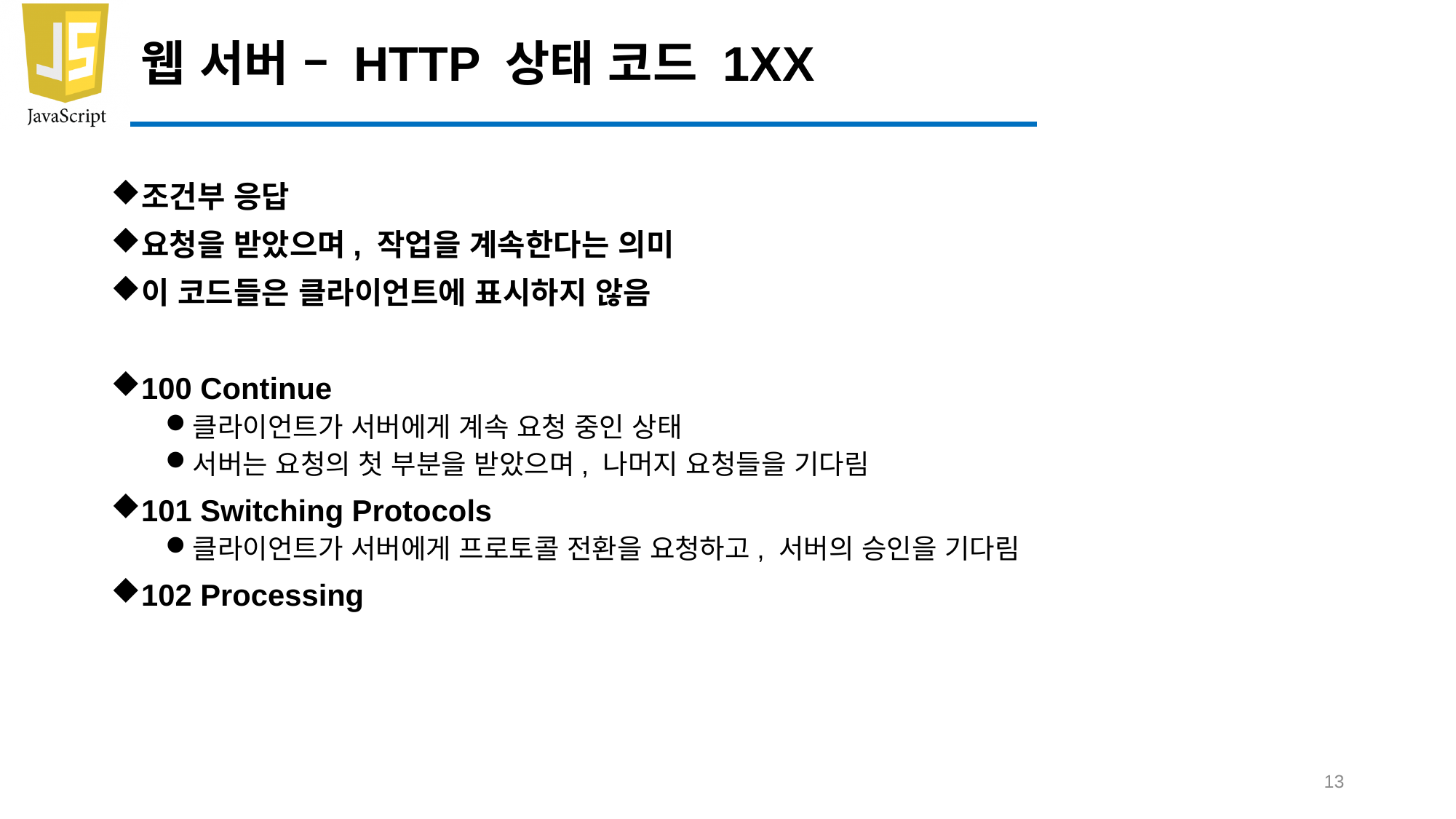

# 웹 서버 – HTTP 상태 코드 1XX
조건부 응답
요청을 받았으며, 작업을 계속한다는 의미
이 코드들은 클라이언트에 표시하지 않음

100 Continue
클라이언트가 서버에게 계속 요청 중인 상태
서버는 요청의 첫 부분을 받았으며, 나머지 요청들을 기다림
101 Switching Protocols
클라이언트가 서버에게 프로토콜 전환을 요청하고, 서버의 승인을 기다림
102 Processing
13